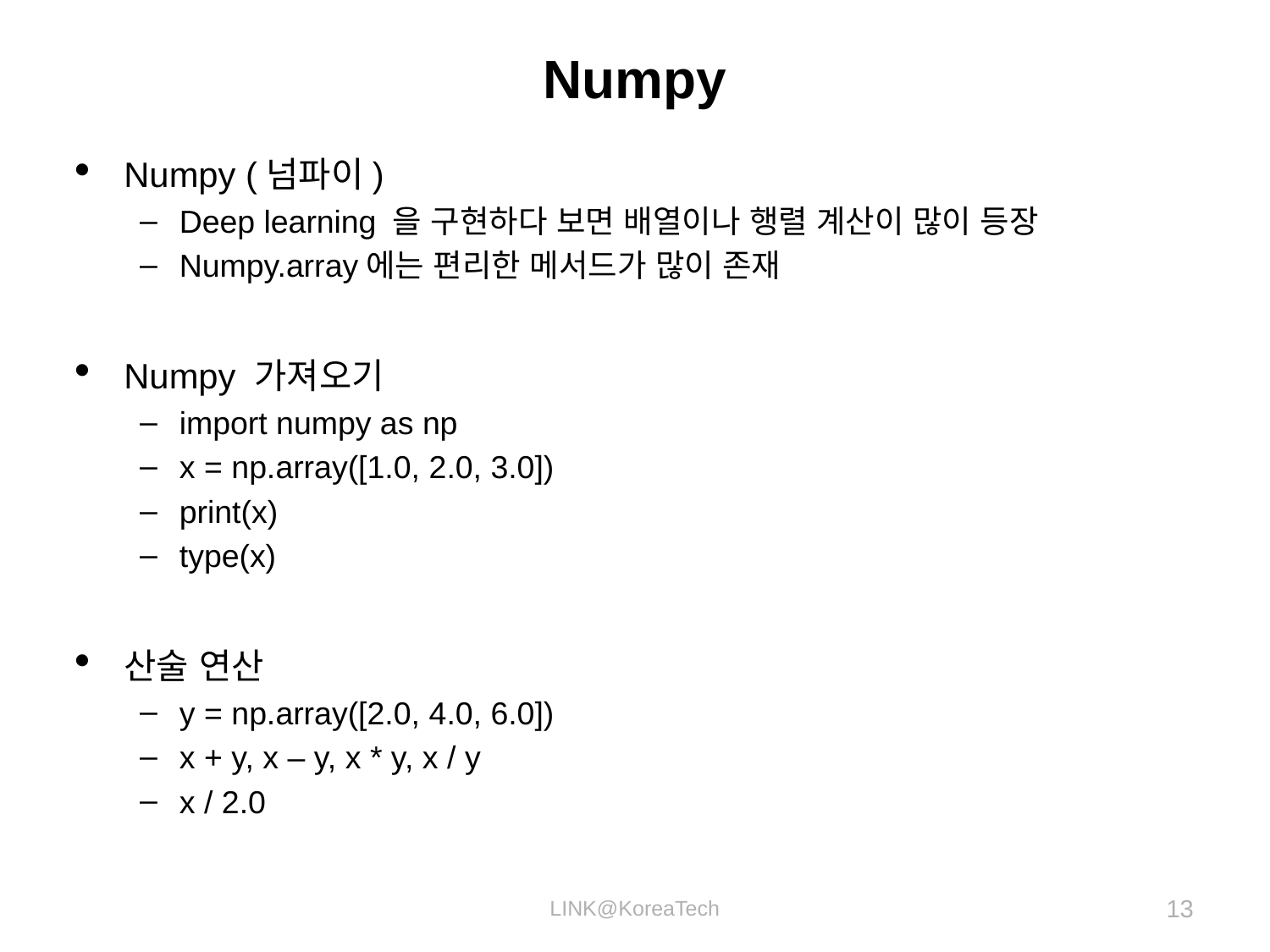

# Numpy
Numpy (넘파이)
Deep learning 을 구현하다 보면 배열이나 행렬 계산이 많이 등장
Numpy.array에는 편리한 메서드가 많이 존재

Numpy 가져오기
import numpy as np
x = np.array([1.0, 2.0, 3.0])
print(x)
type(x)

산술 연산
y = np.array([2.0, 4.0, 6.0])
x + y, x – y, x * y, x / y
x / 2.0
LINK@KoreaTech
13